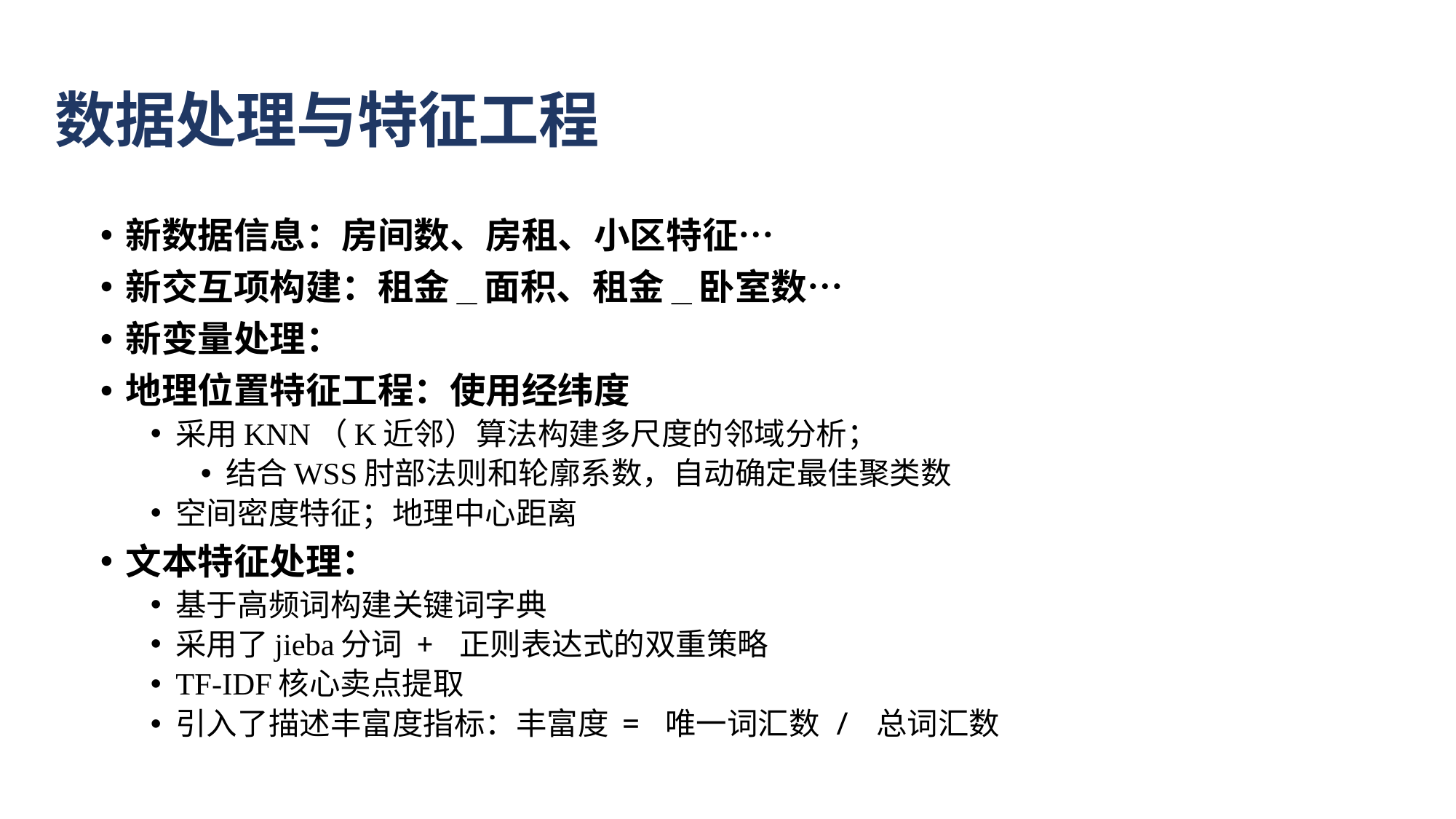

# 数据处理与特征工程

新数据信息：房间数、房租、小区特征…
新交互项构建：租金_面积、租金_卧室数…
新变量处理：
地理位置特征工程：使用经纬度
采用KNN（K近邻）算法构建多尺度的邻域分析；
结合WSS肘部法则和轮廓系数，自动确定最佳聚类数
空间密度特征；地理中心距离
文本特征处理：
基于高频词构建关键词字典
采用了jieba分词 + 正则表达式的双重策略
TF-IDF核心卖点提取
引入了描述丰富度指标：丰富度 = 唯一词汇数 / 总词汇数